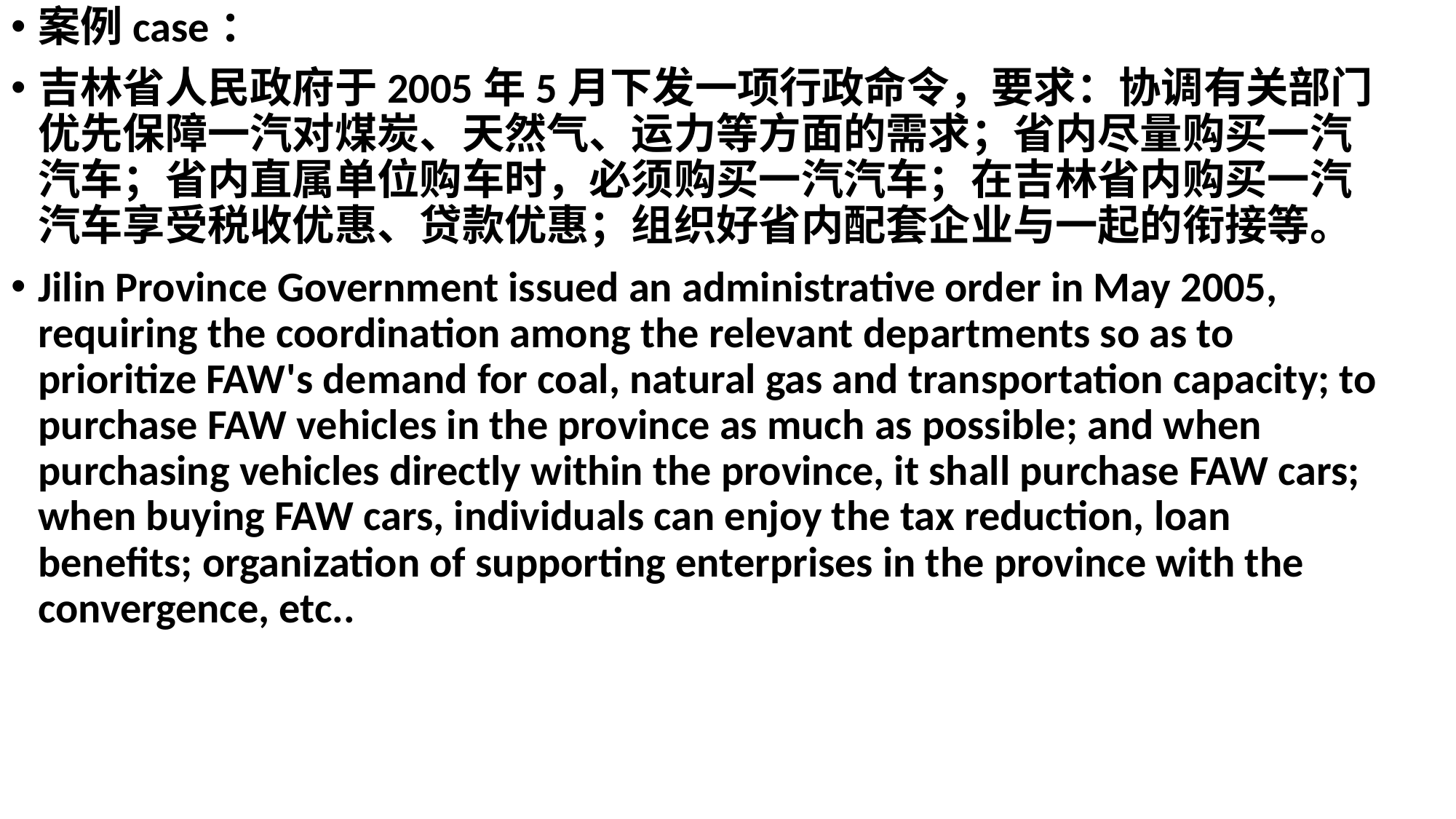

案例case：
吉林省人民政府于2005年5月下发一项行政命令，要求：协调有关部门优先保障一汽对煤炭、天然气、运力等方面的需求；省内尽量购买一汽汽车；省内直属单位购车时，必须购买一汽汽车；在吉林省内购买一汽汽车享受税收优惠、贷款优惠；组织好省内配套企业与一起的衔接等。
Jilin Province Government issued an administrative order in May 2005, requiring the coordination among the relevant departments so as to prioritize FAW's demand for coal, natural gas and transportation capacity; to purchase FAW vehicles in the province as much as possible; and when purchasing vehicles directly within the province, it shall purchase FAW cars; when buying FAW cars, individuals can enjoy the tax reduction, loan benefits; organization of supporting enterprises in the province with the convergence, etc..